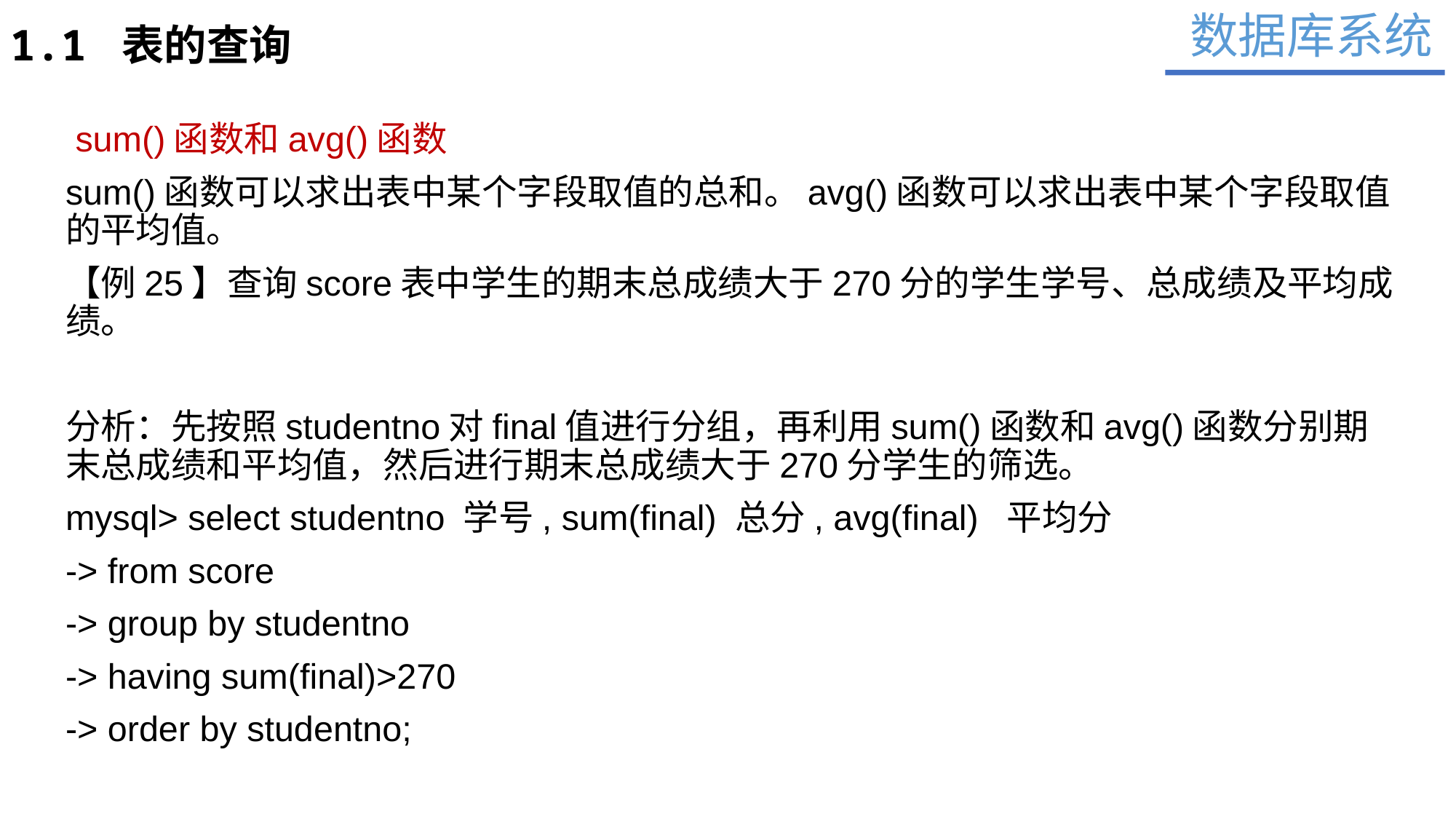

数据库系统
1.1 表的查询

 sum()函数和avg()函数
sum()函数可以求出表中某个字段取值的总和。avg()函数可以求出表中某个字段取值的平均值。
【例25】查询score表中学生的期末总成绩大于270分的学生学号、总成绩及平均成绩。

分析：先按照studentno对final值进行分组，再利用sum()函数和avg()函数分别期末总成绩和平均值，然后进行期末总成绩大于270分学生的筛选。
mysql> select studentno 学号, sum(final) 总分, avg(final)  平均分
-> from score
-> group by studentno
-> having sum(final)>270
-> order by studentno;